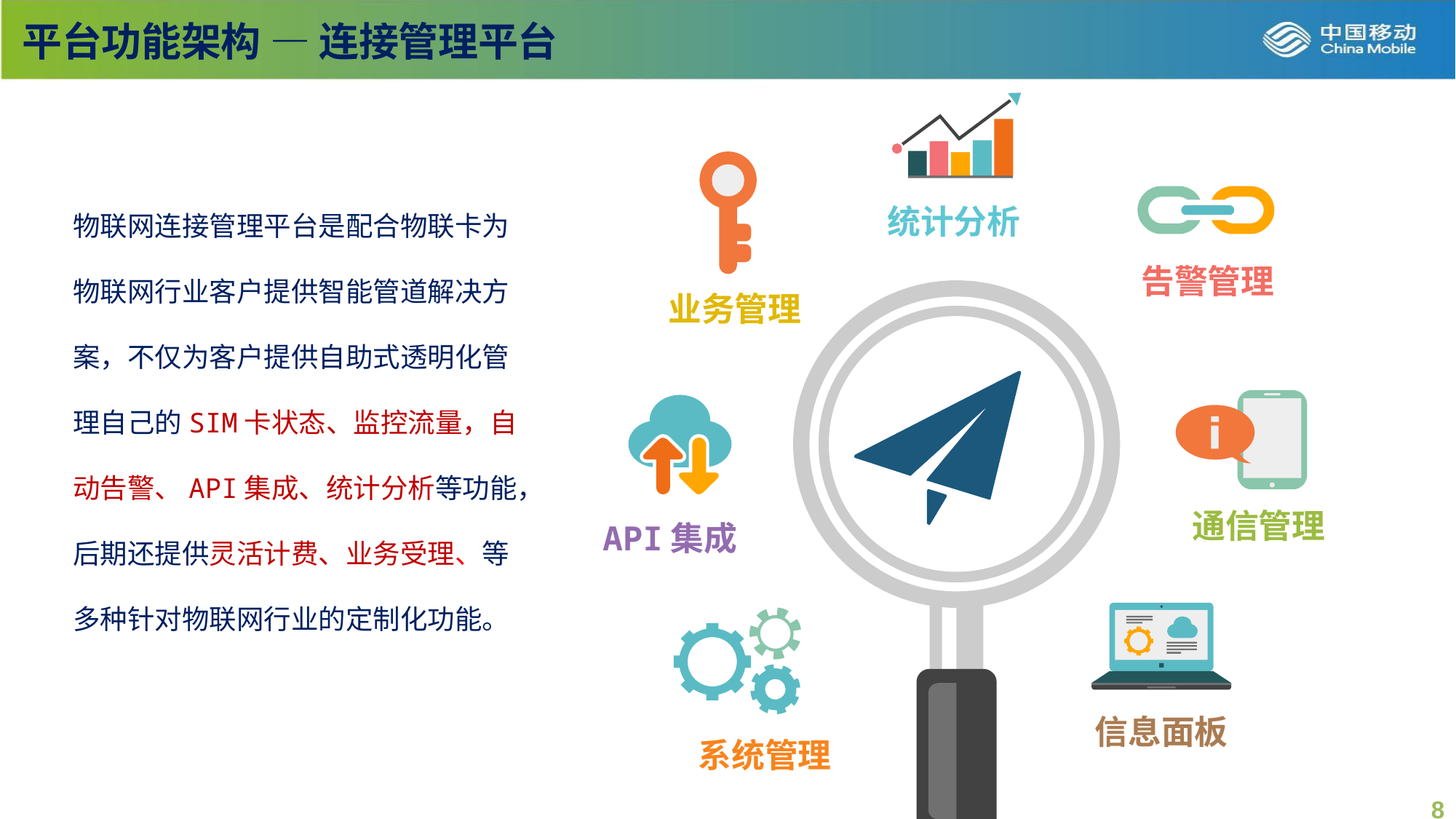

# 平台功能架构 — 连接管理平台

统计分析

业务管理
物联网连接管理平台是配合物联卡为物联网行业客户提供智能管道解决方案，不仅为客户提供自助式透明化管理自己的SIM卡状态、监控流量，自动告警、API集成、统计分析等功能，后期还提供灵活计费、业务受理、等多种针对物联网行业的定制化功能。

告警管理

通信管理

API集成

信息面板

系统管理